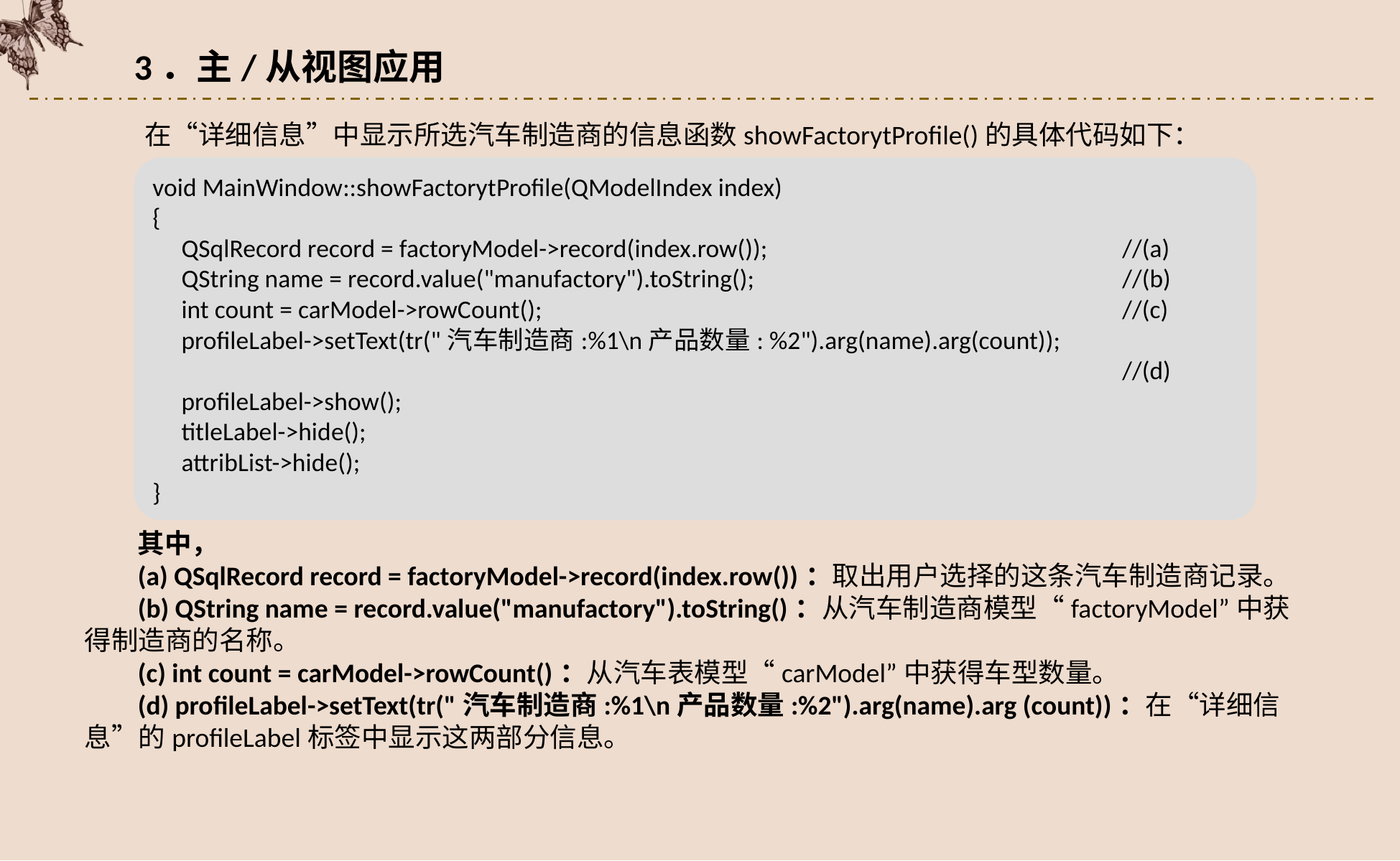

3．主/从视图应用
在“详细信息”中显示所选汽车制造商的信息函数showFactorytProfile()的具体代码如下：
void MainWindow::showFactorytProfile(QModelIndex index)
{
     QSqlRecord record = factoryModel->record(index.row());				//(a)
     QString name = record.value("manufactory").toString();				//(b)
     int count = carModel->rowCount();						//(c)
     profileLabel->setText(tr("汽车制造商:%1\n产品数量: %2").arg(name).arg(count));
									//(d)
     profileLabel->show();
     titleLabel->hide();
     attribList->hide();
}
其中，
(a) QSqlRecord record = factoryModel->record(index.row())：取出用户选择的这条汽车制造商记录。
(b) QString name = record.value("manufactory").toString()：从汽车制造商模型“factoryModel”中获得制造商的名称。
(c) int count = carModel->rowCount()：从汽车表模型“carModel”中获得车型数量。
(d) profileLabel->setText(tr("汽车制造商:%1\n产品数量:%2").arg(name).arg (count))：在“详细信息”的profileLabel标签中显示这两部分信息。